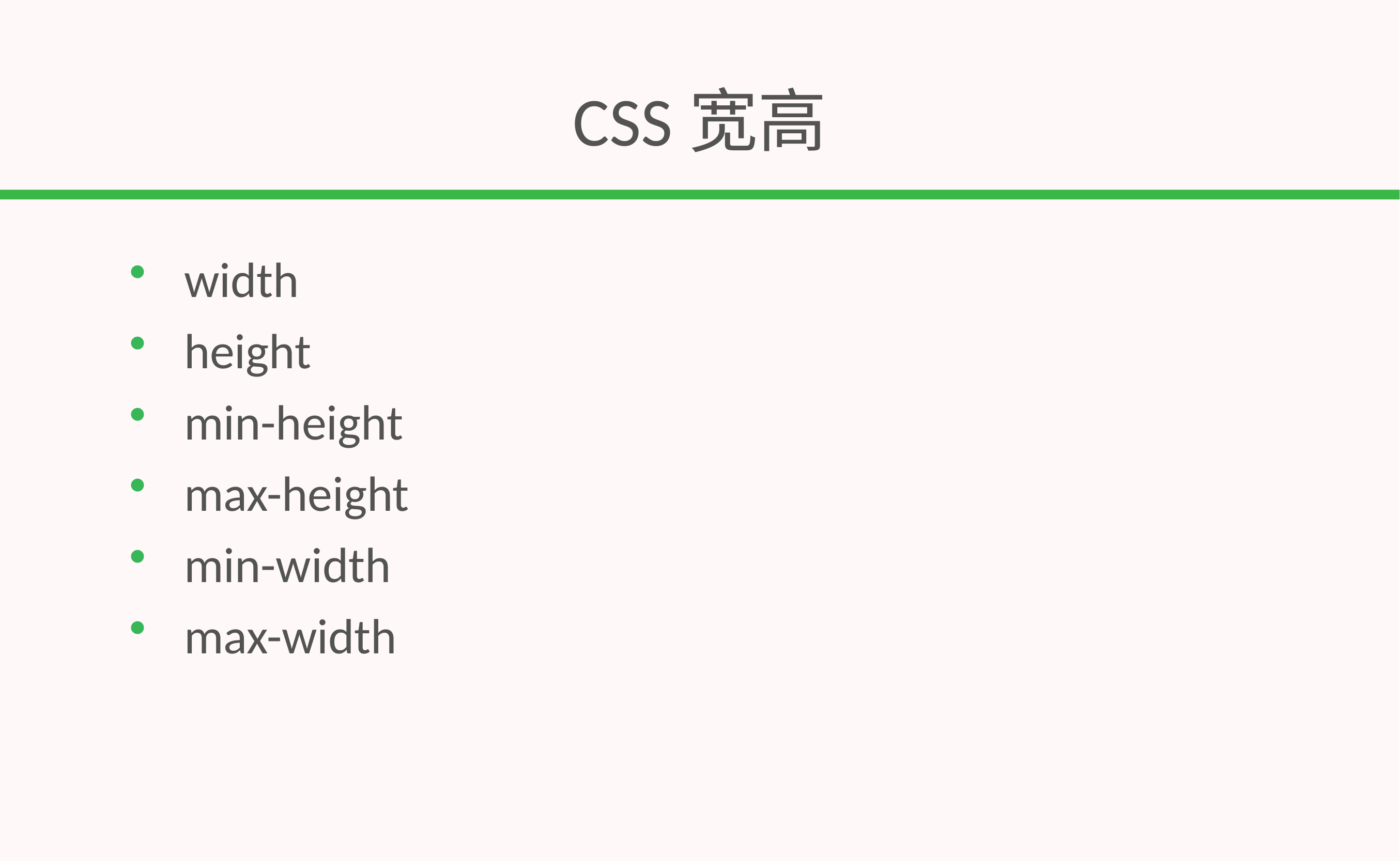

# CSS宽高
width
height
min-height
max-height
min-width
max-width